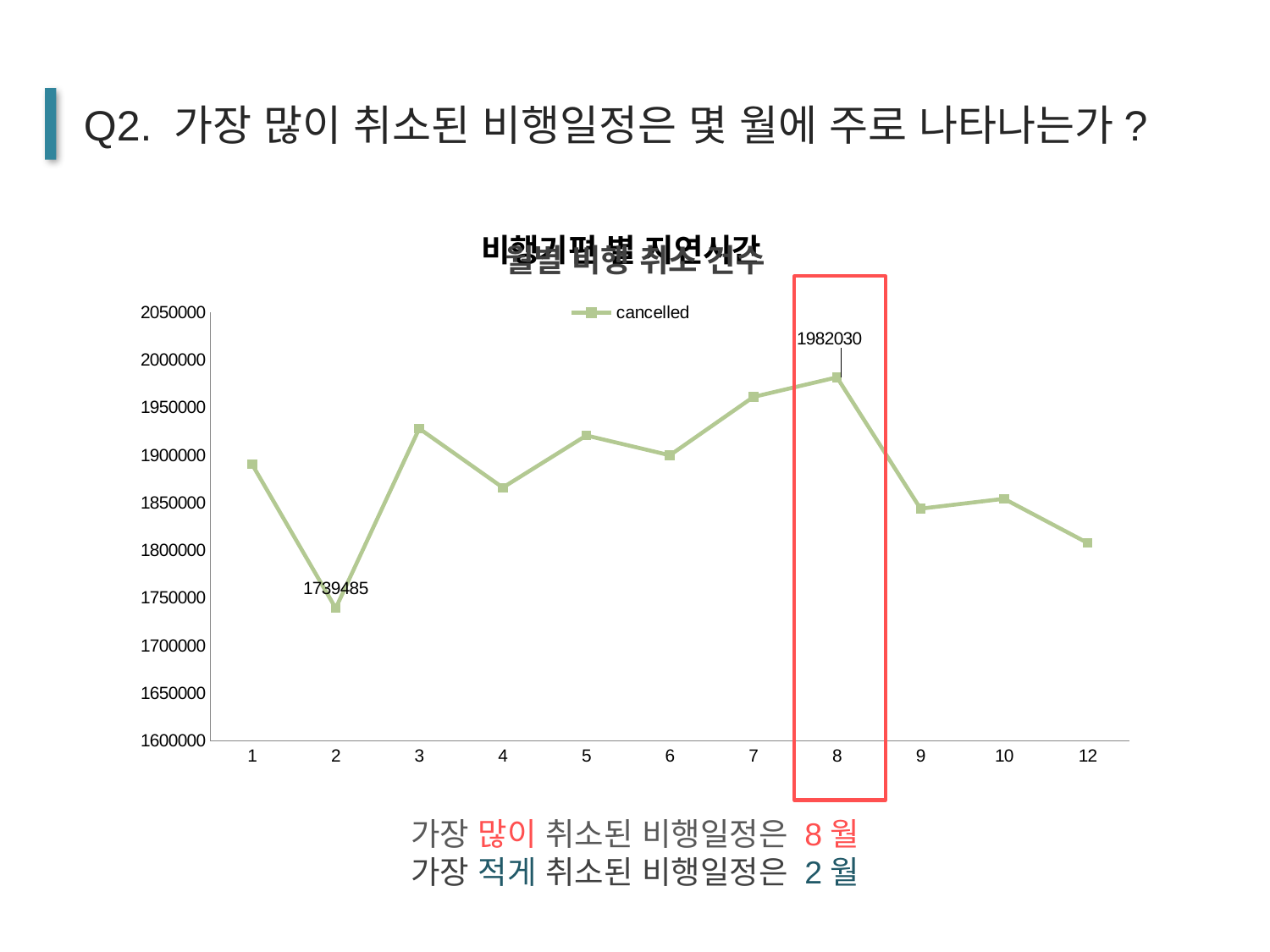

Q2. 가장 많이 취소된 비행일정은 몇 월에 주로 나타나는가?

[unsupported chart]

### Chart: 월별 비행 취소 건수

| Category | cancelled |
|---|---|
| 1 | 1890567.0 |
| 2 | 1739485.0 |
| 3 | 1928226.0 |
| 4 | 1866211.0 |
| 5 | 1920949.0 |
| 6 | 1900130.0 |
| 7 | 1961402.0 |
| 8 | 1982030.0 |
| 9 | 1844042.0 |
| 10 | 1854441.0 |
| 12 | 1807976.0 |
가장 많이 취소된 비행일정은 8월
가장 적게 취소된 비행일정은 2월